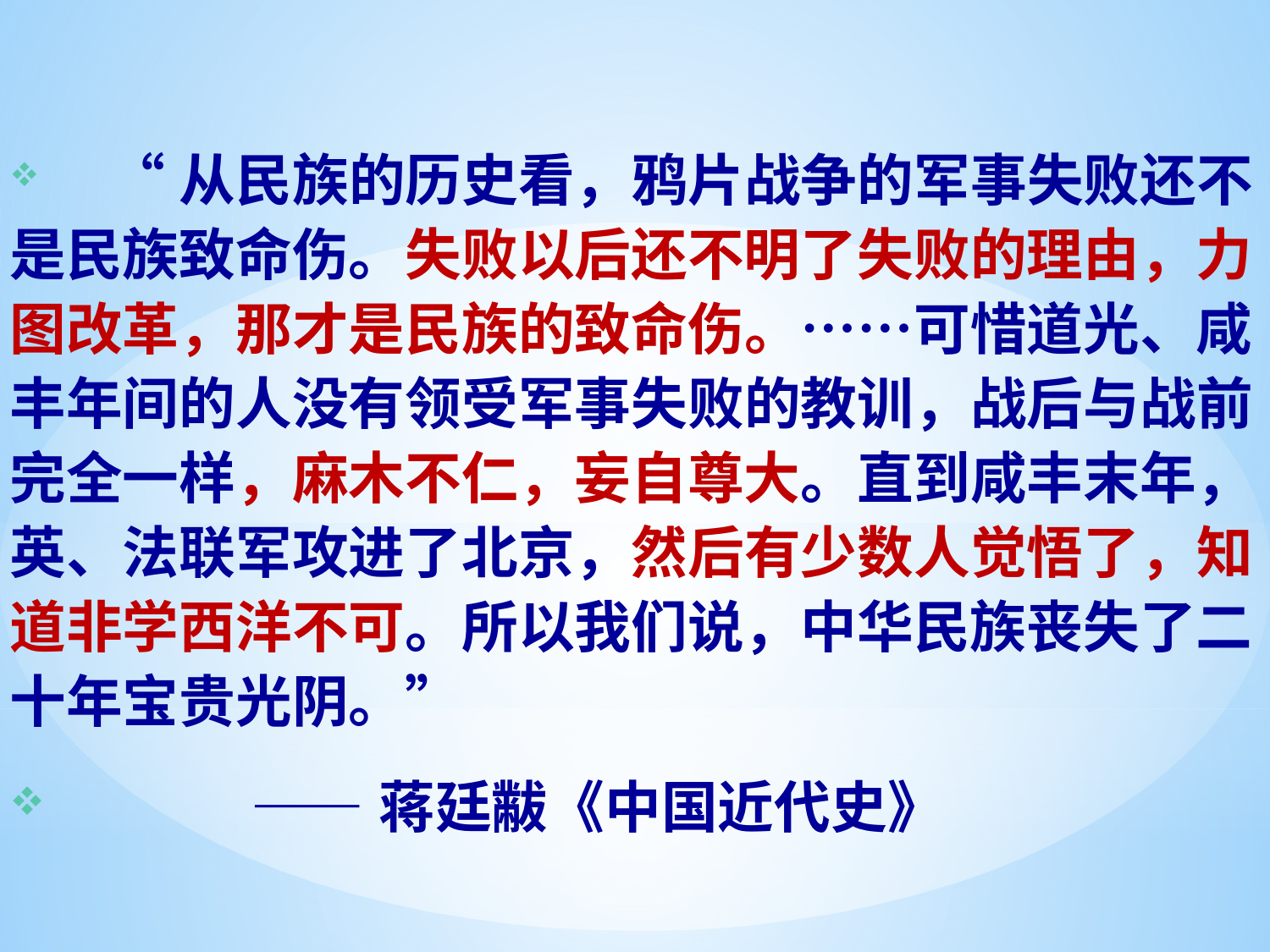

“从民族的历史看，鸦片战争的军事失败还不是民族致命伤。失败以后还不明了失败的理由，力图改革，那才是民族的致命伤。……可惜道光、咸丰年间的人没有领受军事失败的教训，战后与战前完全一样，麻木不仁，妄自尊大。直到咸丰末年，英、法联军攻进了北京，然后有少数人觉悟了，知道非学西洋不可。所以我们说，中华民族丧失了二十年宝贵光阴。”
                ——蒋廷黻《中国近代史》